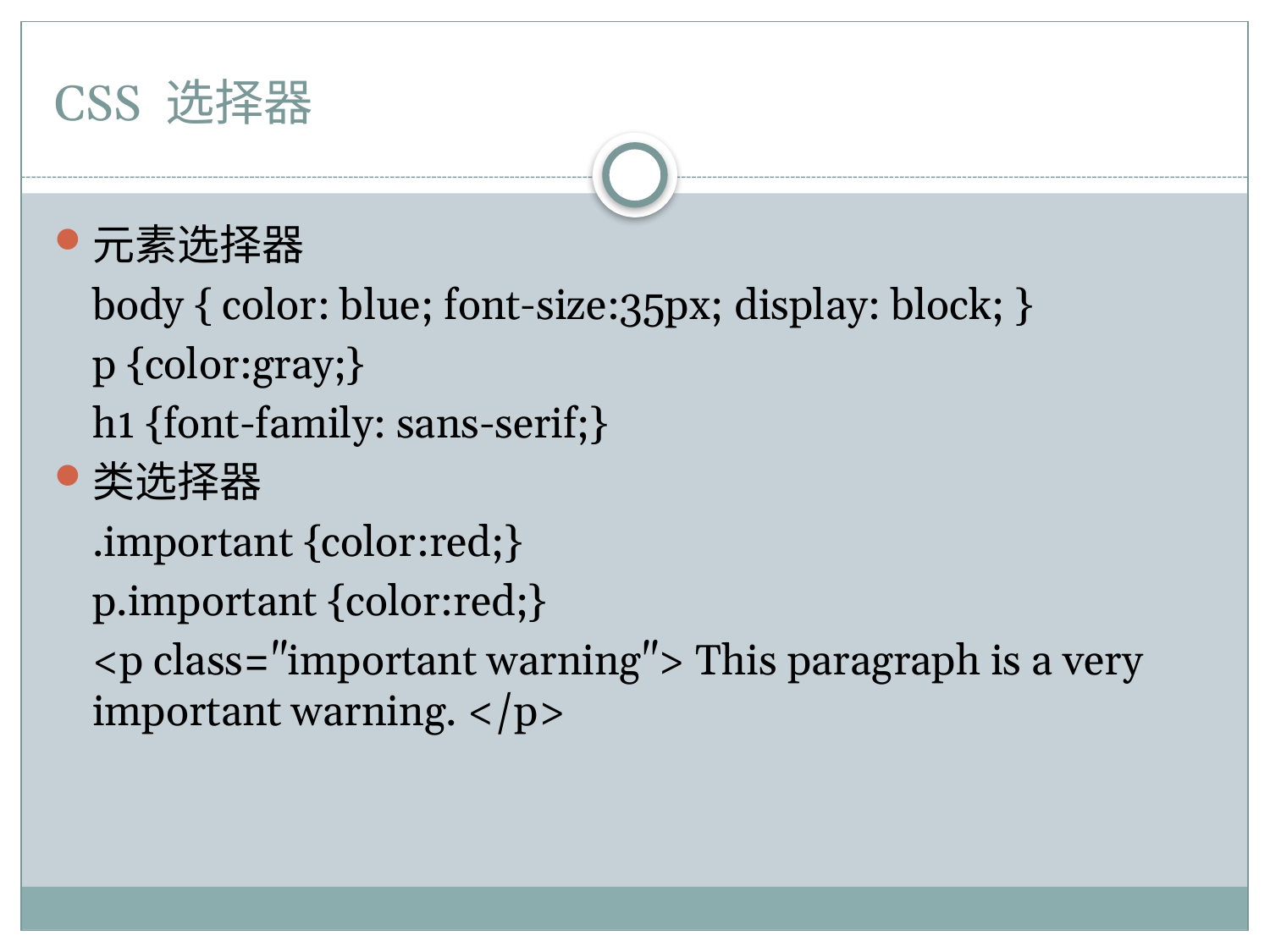

# CSS 选择器
元素选择器
	body { color: blue; font-size:35px; display: block; }
	p {color:gray;}
	h1 {font-family: sans-serif;}
类选择器
	.important {color:red;}
	p.important {color:red;}
	<p class="important warning"> This paragraph is a very important warning. </p>